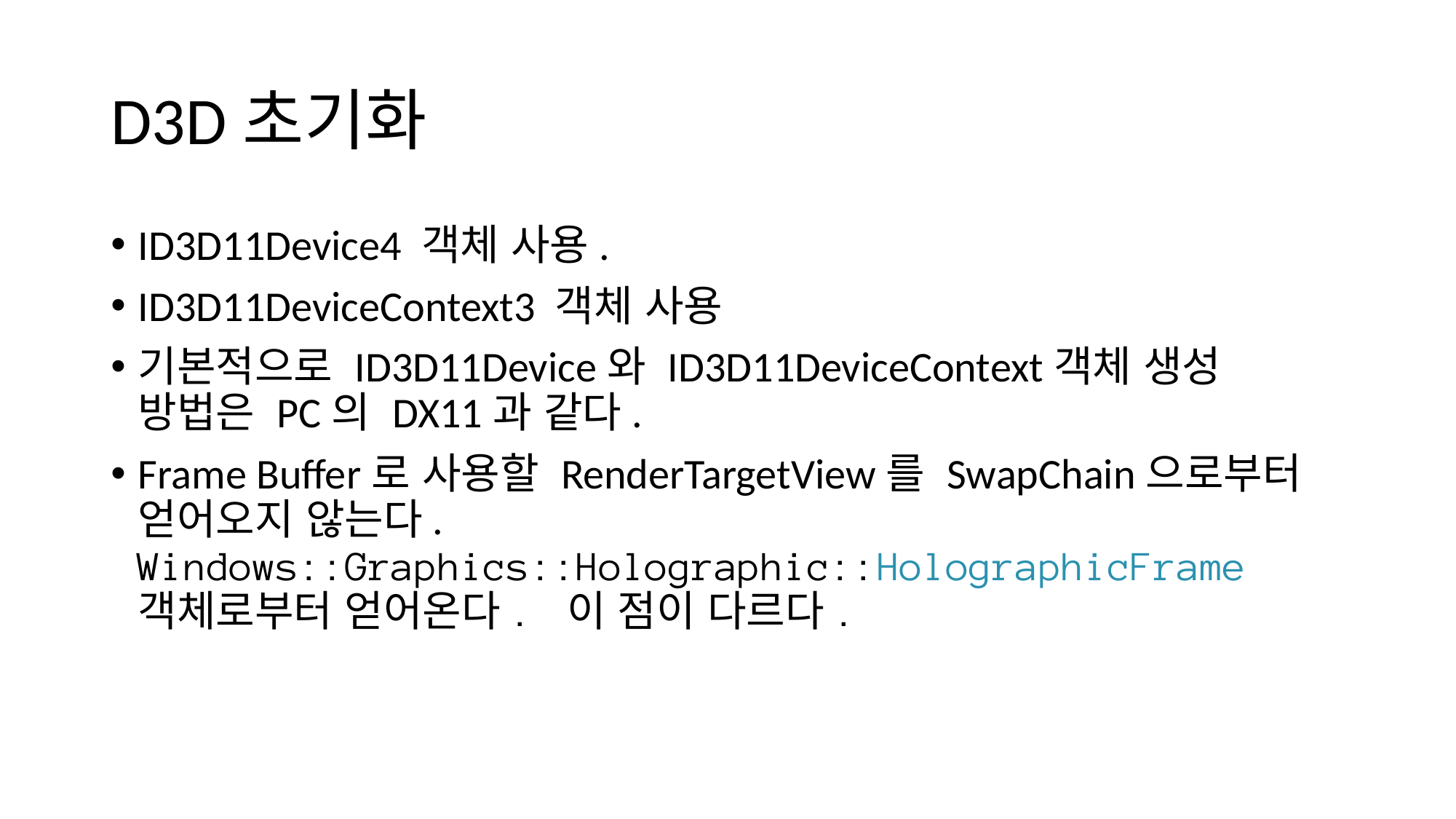

# D3D초기화
ID3D11Device4 객체 사용.
ID3D11DeviceContext3 객체 사용
기본적으로 ID3D11Device와 ID3D11DeviceContext객체 생성 방법은 PC의 DX11과 같다.
Frame Buffer로 사용할 RenderTargetView를 SwapChain으로부터 얻어오지 않는다. Windows::Graphics::Holographic::HolographicFrame 객체로부터 얻어온다. 이 점이 다르다.